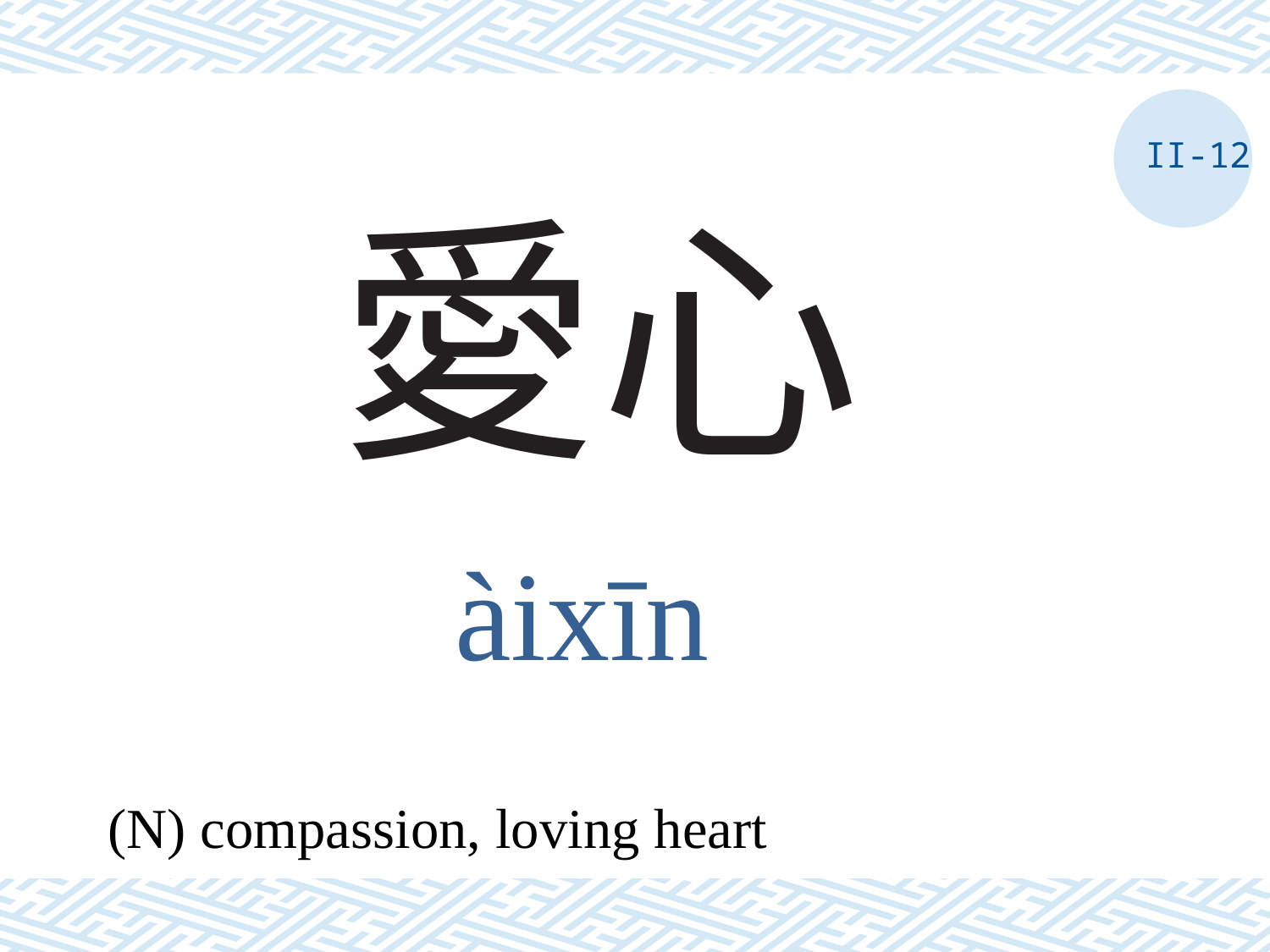

II-12

# 愛心
àixīn
(N) compassion, loving heart